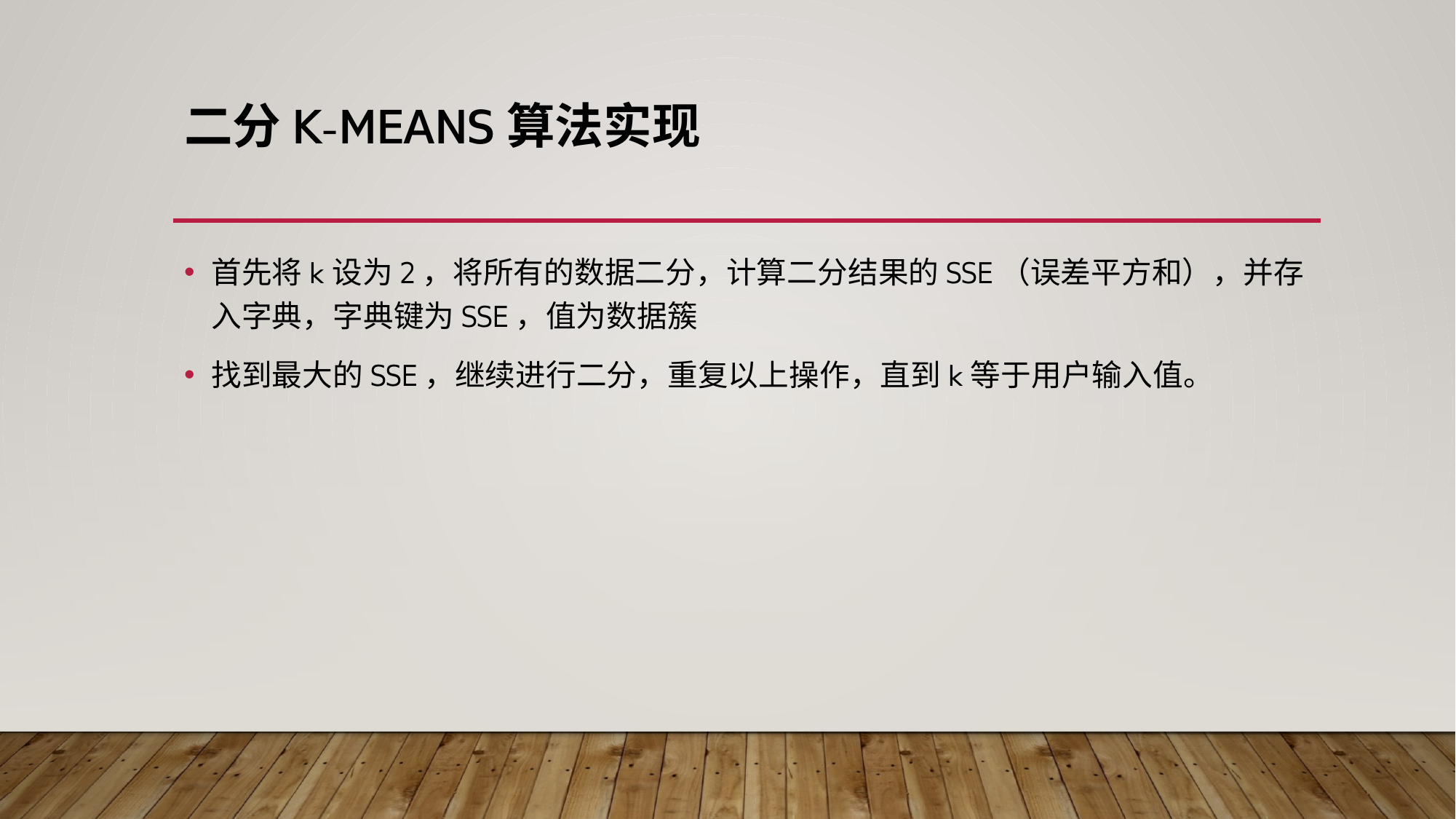

# 二分K-means算法实现
首先将k设为2，将所有的数据二分，计算二分结果的SSE（误差平方和），并存入字典，字典键为SSE，值为数据簇
找到最大的SSE，继续进行二分，重复以上操作，直到k等于用户输入值。